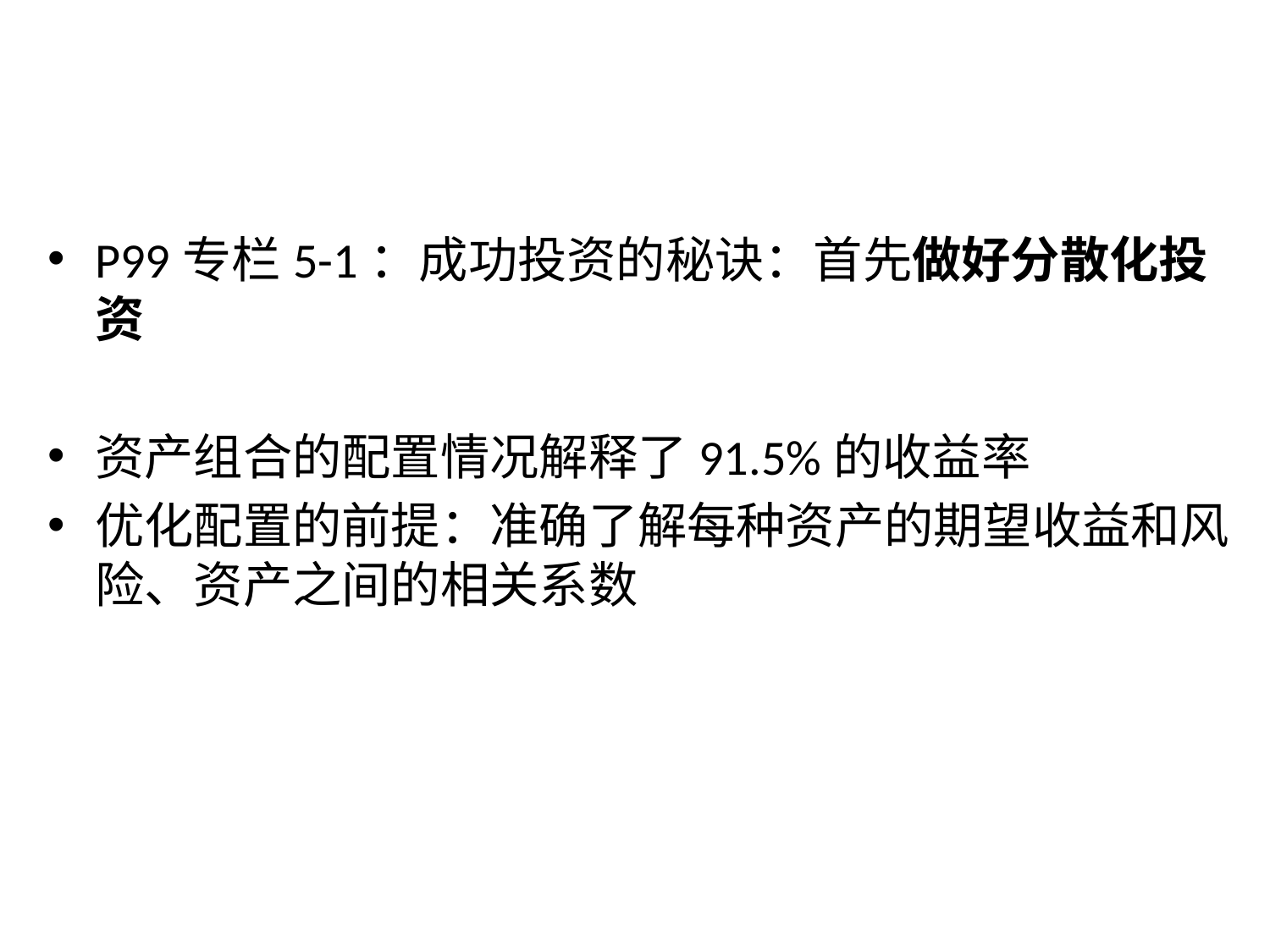

#
P99专栏5-1：成功投资的秘诀：首先做好分散化投资

资产组合的配置情况解释了91.5%的收益率
优化配置的前提：准确了解每种资产的期望收益和风险、资产之间的相关系数